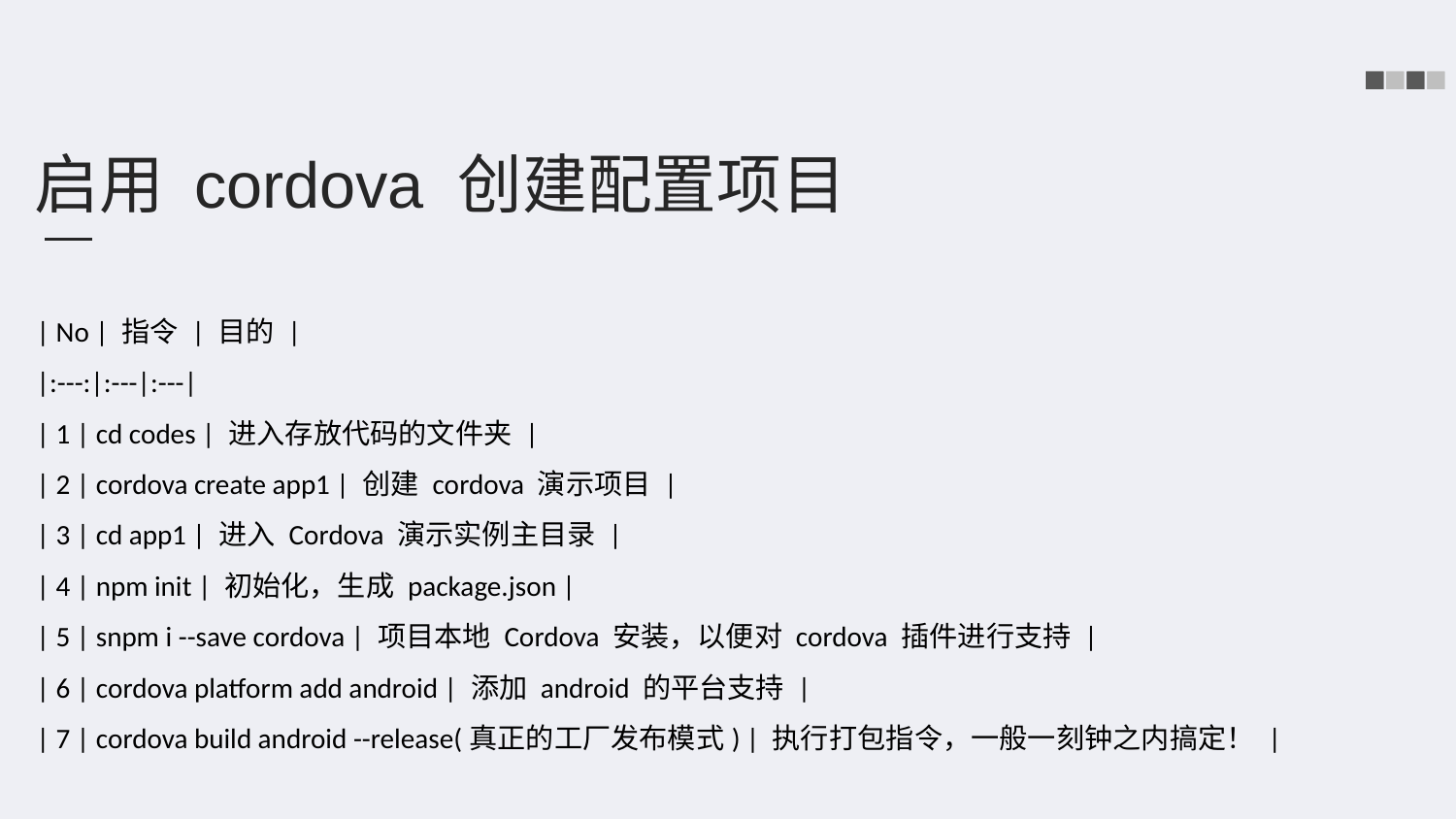

启用 cordova 创建配置项目
| No | 指令 | 目的 |
|:---:|:---|:---|
| 1 | cd codes | 进入存放代码的文件夹 |
| 2 | cordova create app1 | 创建 cordova 演示项目 |
| 3 | cd app1 | 进入 Cordova 演示实例主目录 |
| 4 | npm init | 初始化，生成 package.json |
| 5 | snpm i --save cordova | 项目本地 Cordova 安装，以便对 cordova 插件进行支持 |
| 6 | cordova platform add android | 添加 android 的平台支持 |
| 7 | cordova build android --release(真正的工厂发布模式) | 执行打包指令，一般一刻钟之内搞定！ |